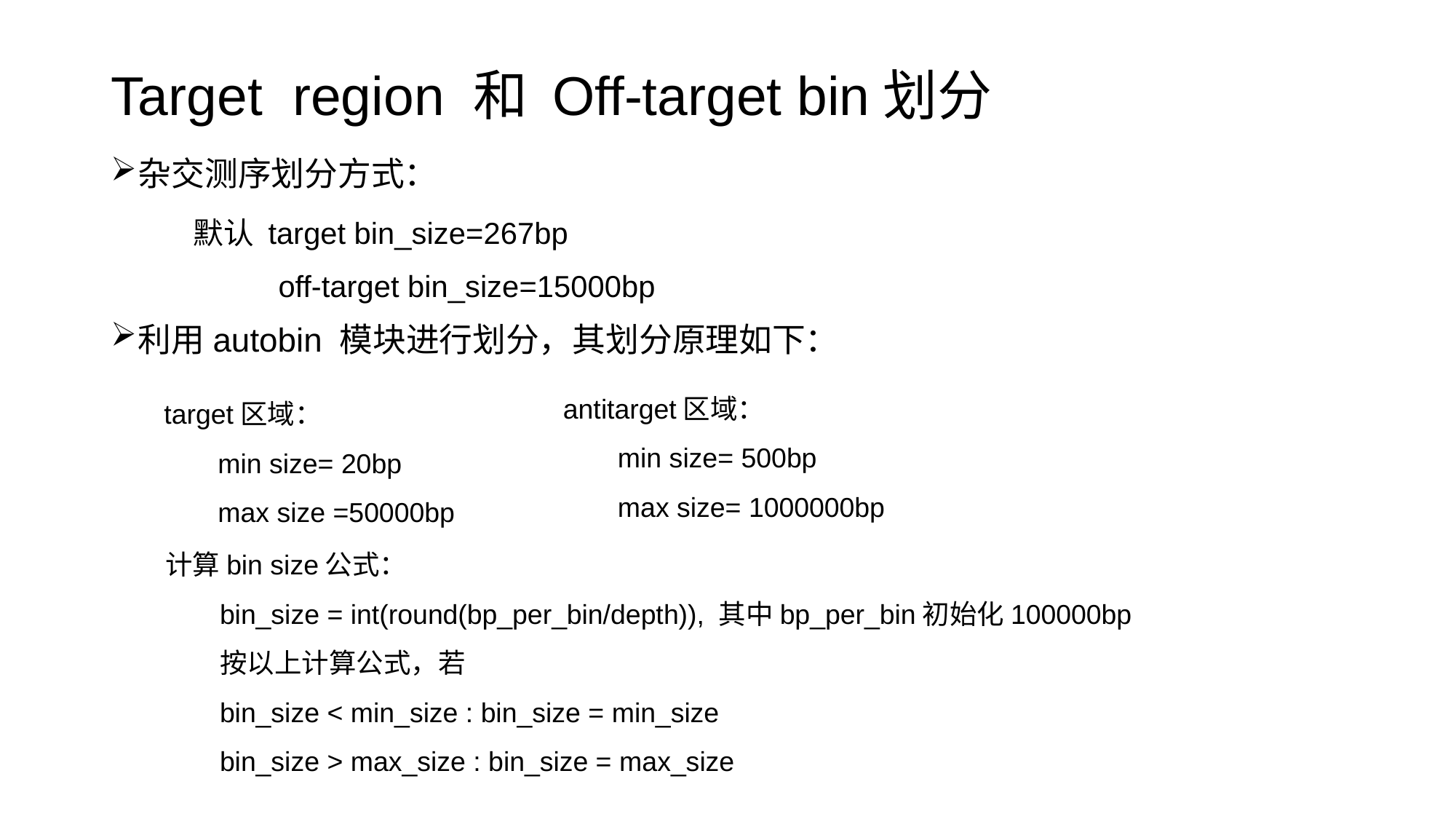

# Target  region 和 Off-target bin划分
杂交测序划分方式：
         默认 target bin_size=267bp
                    off-target bin_size=15000bp
利用autobin 模块进行划分，其划分原理如下：
 target区域：
 min size= 20bp
 max size =50000bp
antitarget区域：
min size= 500bp
max size= 1000000bp
计算bin size公式：
bin_size = int(round(bp_per_bin/depth)), 其中bp_per_bin初始化100000bp
按以上计算公式，若
bin_size < min_size : bin_size = min_size
bin_size > max_size : bin_size = max_size